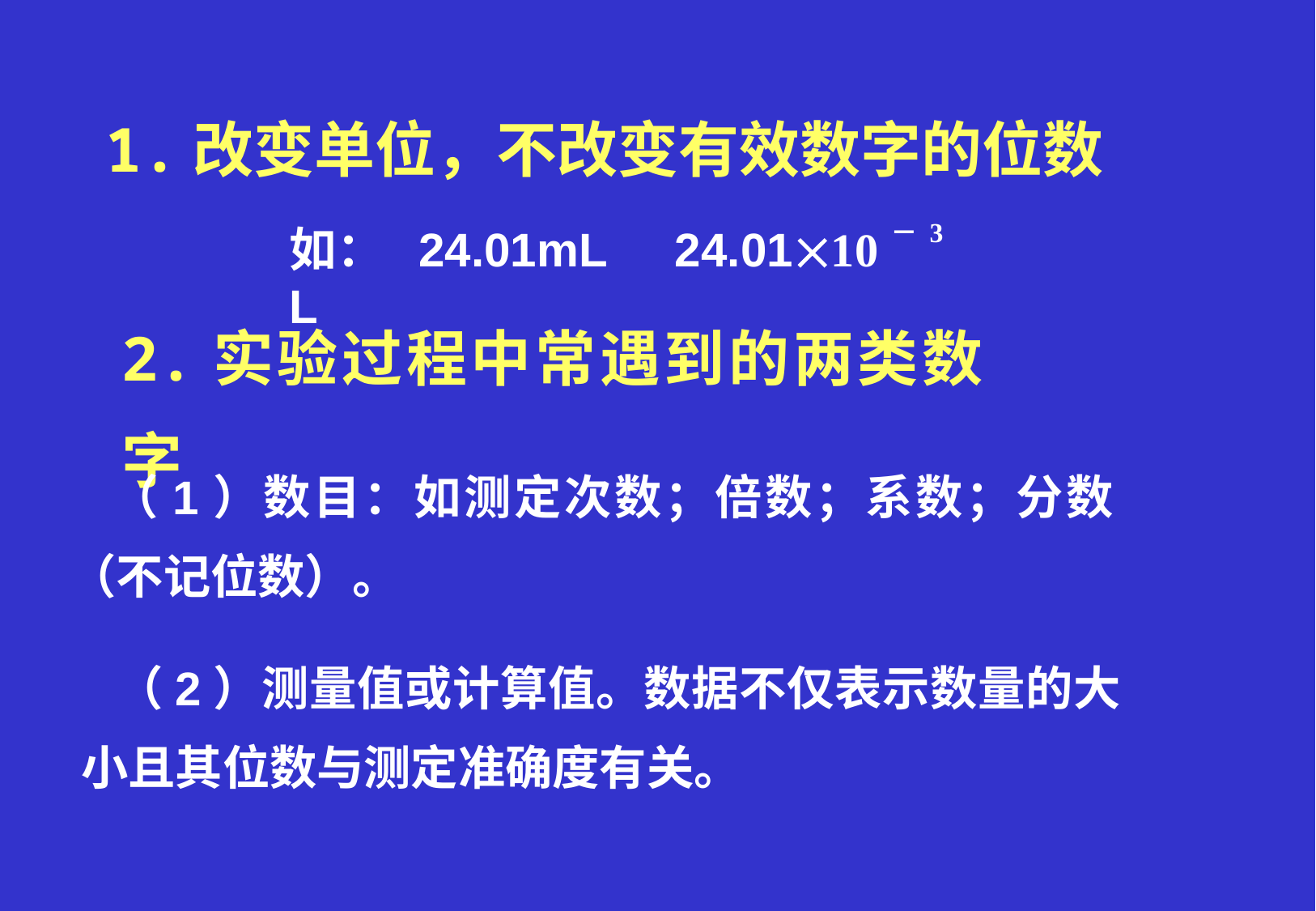

1.改变单位，不改变有效数字的位数
如：  24.01mL     24.01×10－3  L
2.实验过程中常遇到的两类数字
  （1）数目：如测定次数；倍数；系数；分数（不记位数）。
  （2）测量值或计算值。数据不仅表示数量的大小且其位数与测定准确度有关。